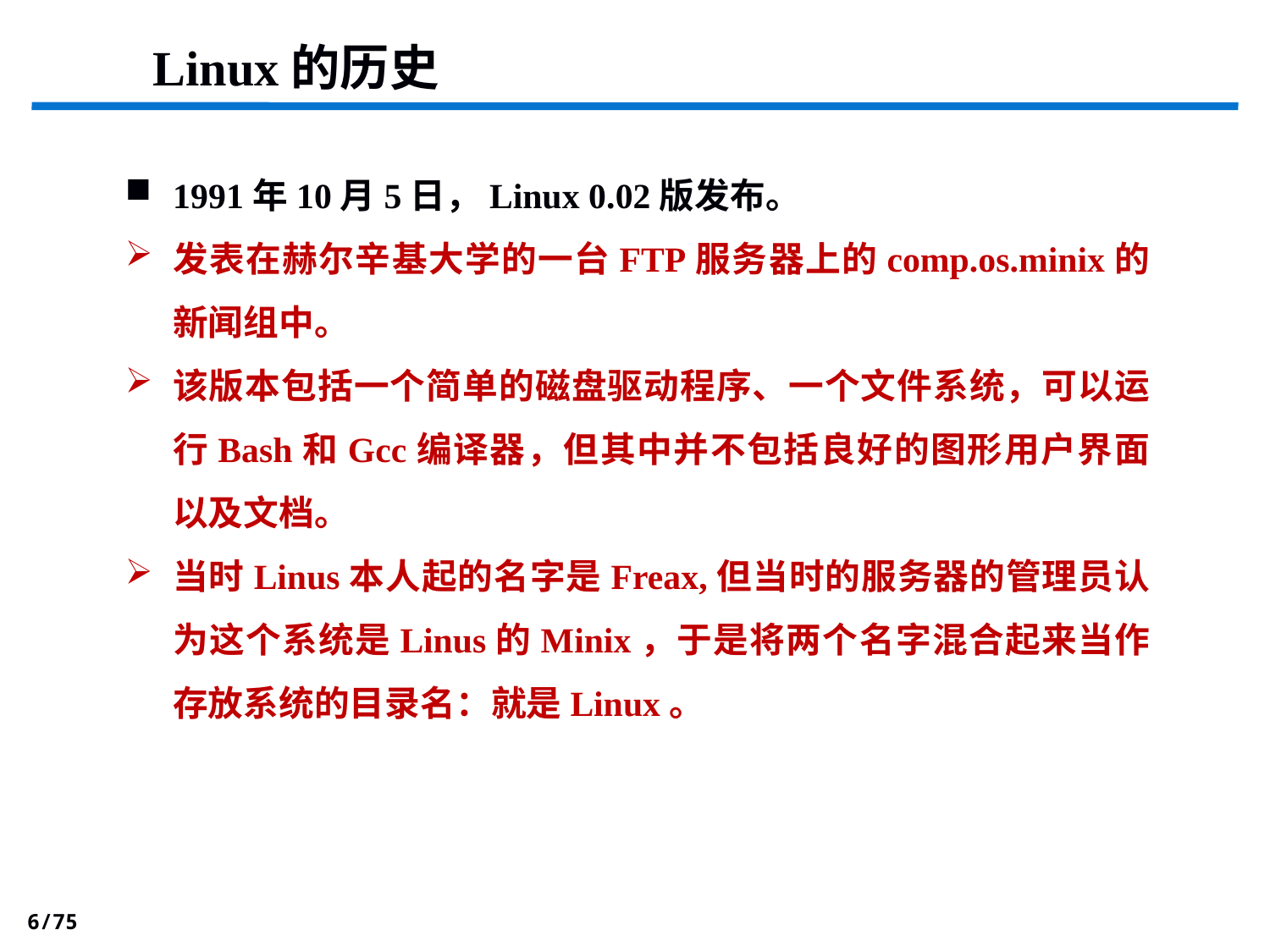

# Linux的历史
1991年10月5日，Linux 0.02版发布。
发表在赫尔辛基大学的一台FTP服务器上的comp.os.minix的新闻组中。
该版本包括一个简单的磁盘驱动程序、一个文件系统，可以运行Bash和Gcc编译器，但其中并不包括良好的图形用户界面以及文档。
当时Linus本人起的名字是Freax,但当时的服务器的管理员认为这个系统是Linus的Minix，于是将两个名字混合起来当作存放系统的目录名：就是Linux。